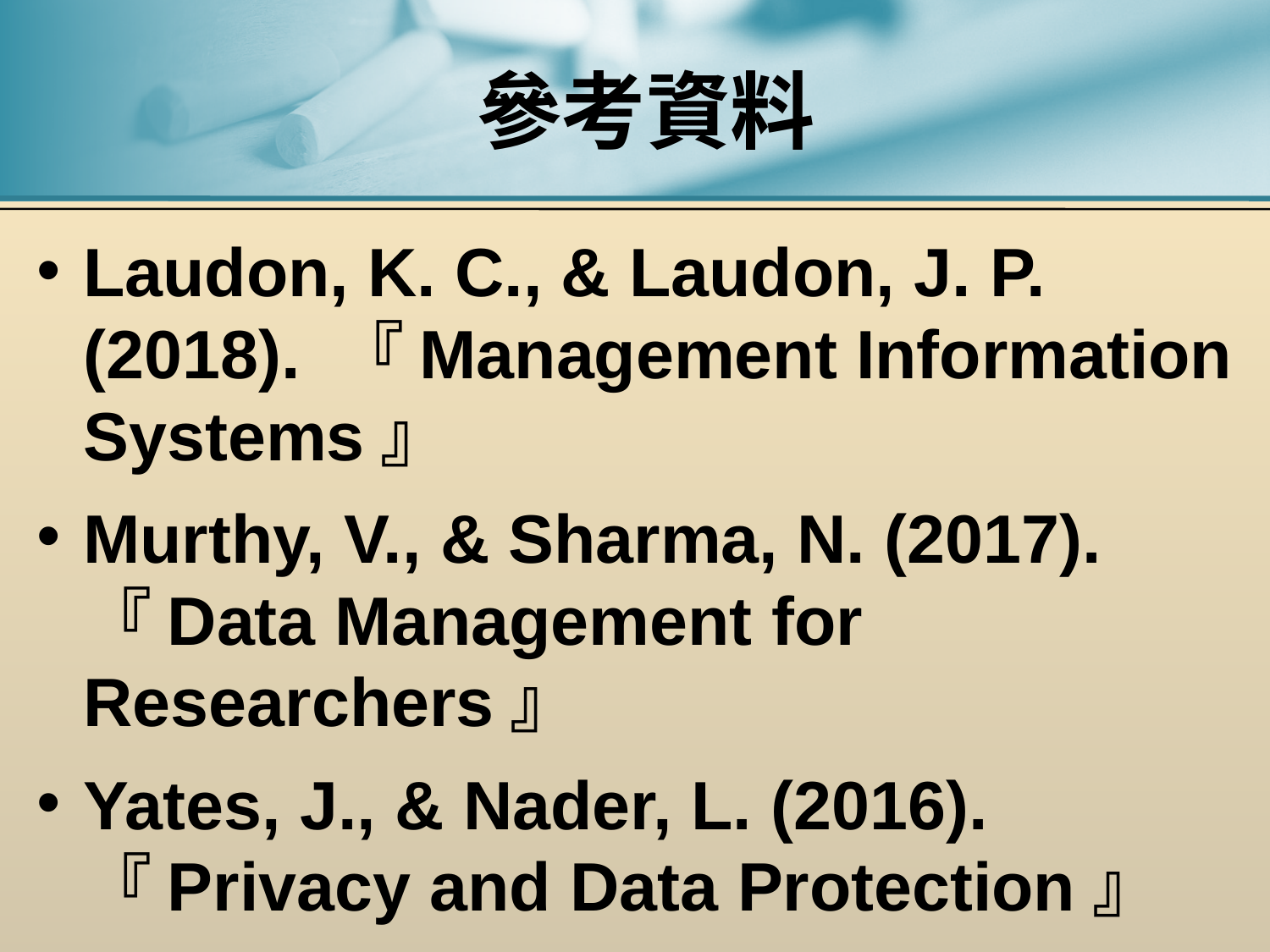

# 參考資料
Laudon, K. C., & Laudon, J. P. (2018). 『Management Information Systems』
Murthy, V., & Sharma, N. (2017). 『Data Management for Researchers』
Yates, J., & Nader, L. (2016). 『Privacy and Data Protection』